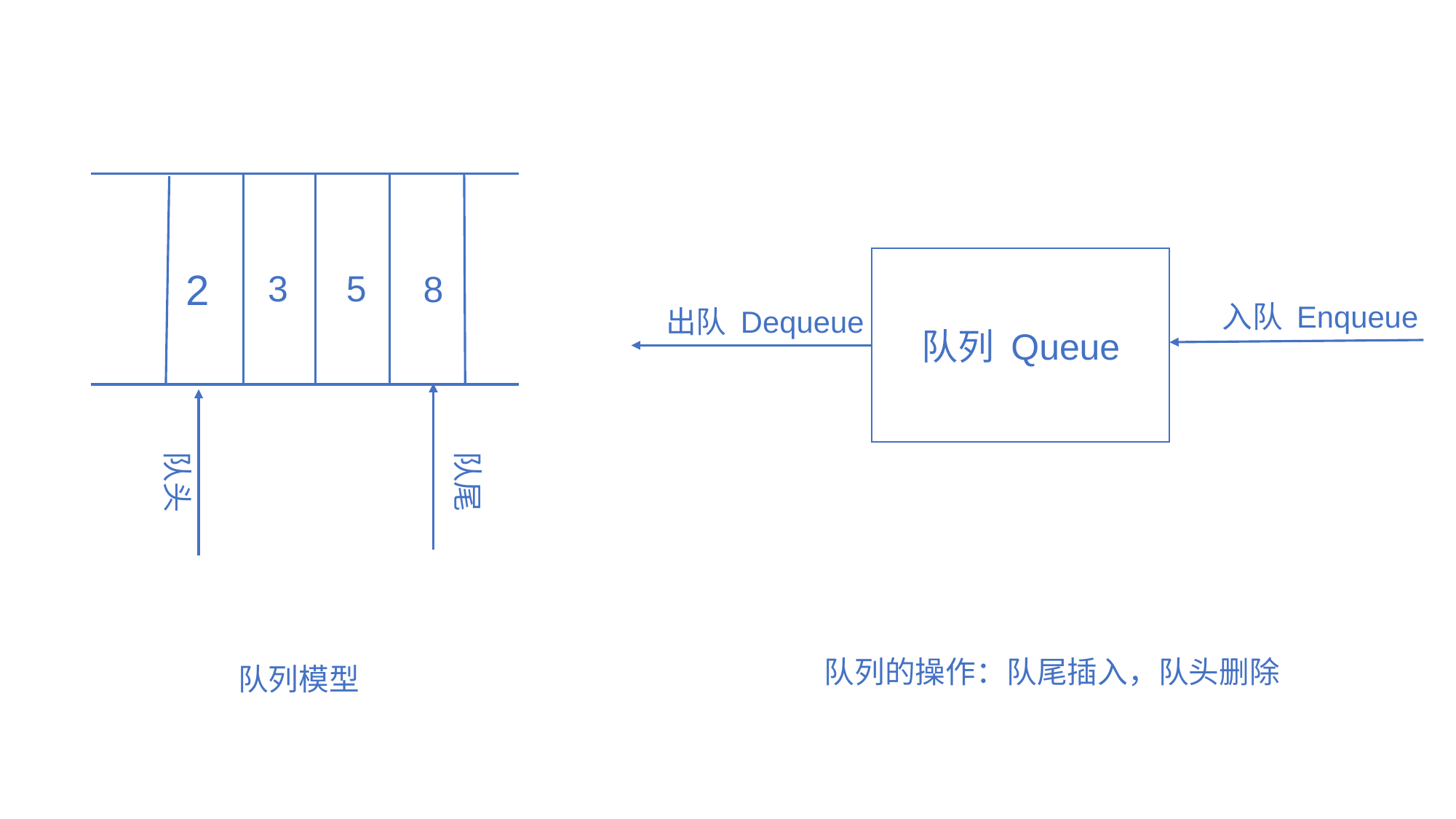

队列 Queue
2
3
5
8
入队 Enqueue
出队 Dequeue
队尾
队头
队列的操作：队尾插入，队头删除
队列模型